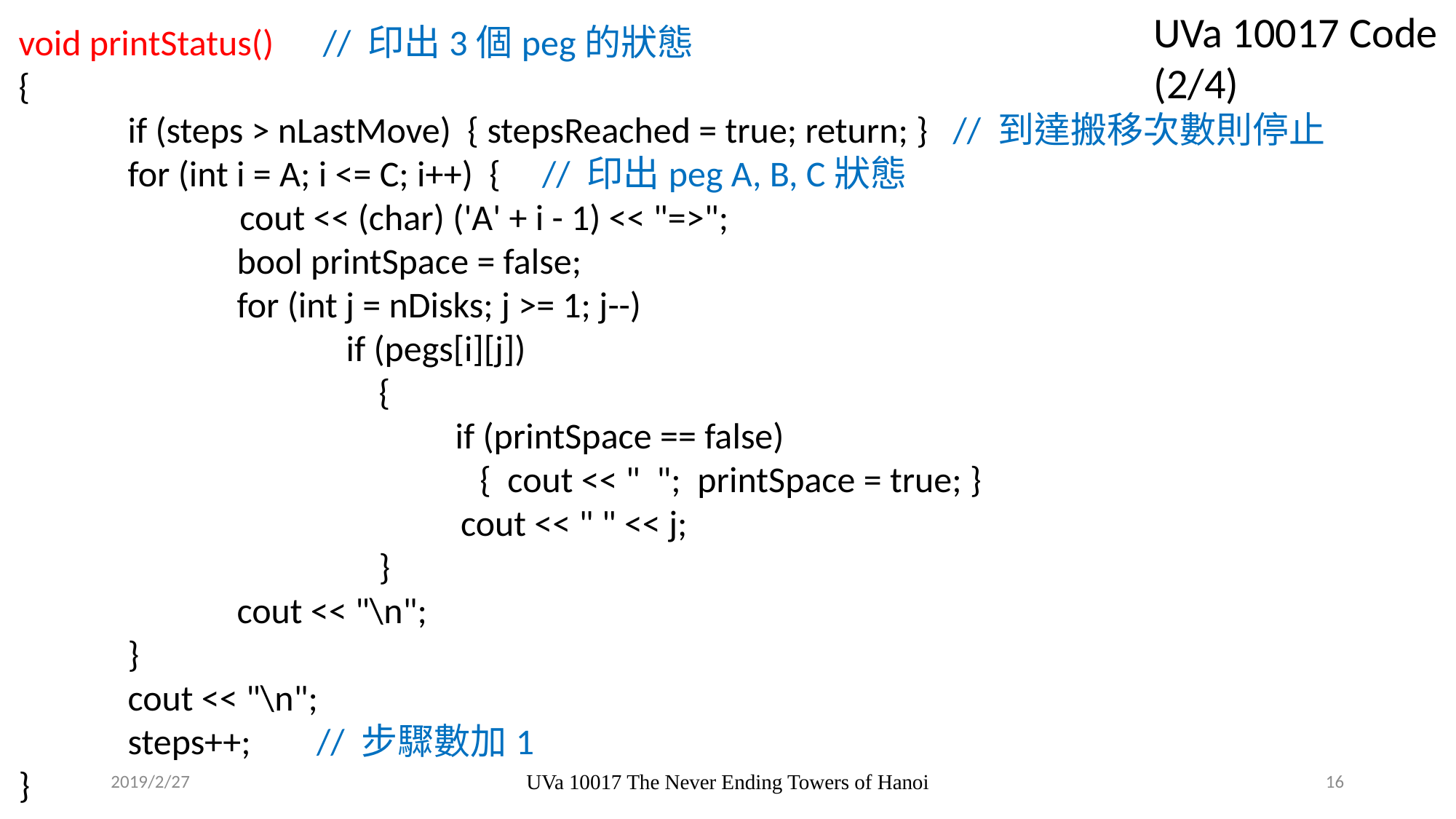

UVa 10017 Code (2/4)
void printStatus()      // 印出3個peg的狀態
{
	if (steps > nLastMove)  { stepsReached = true; return; }   // 到達搬移次數則停止
	for (int i = A; i <= C; i++)  {     // 印出peg A, B, C狀態
                           cout << (char) ('A' + i - 1) << "=>";
		bool printSpace = false;
		for (int j = nDisks; j >= 1; j--)
			if (pegs[i][j])
                                            {
				if (printSpace == false)
				   {  cout << "  ";  printSpace = true; }
                                                      cout << " " << j;
			    }
		cout << "\n";
	}
	cout << "\n";
	steps++;        // 步驟數加1
}
2019/2/27
UVa 10017 The Never Ending Towers of Hanoi
16